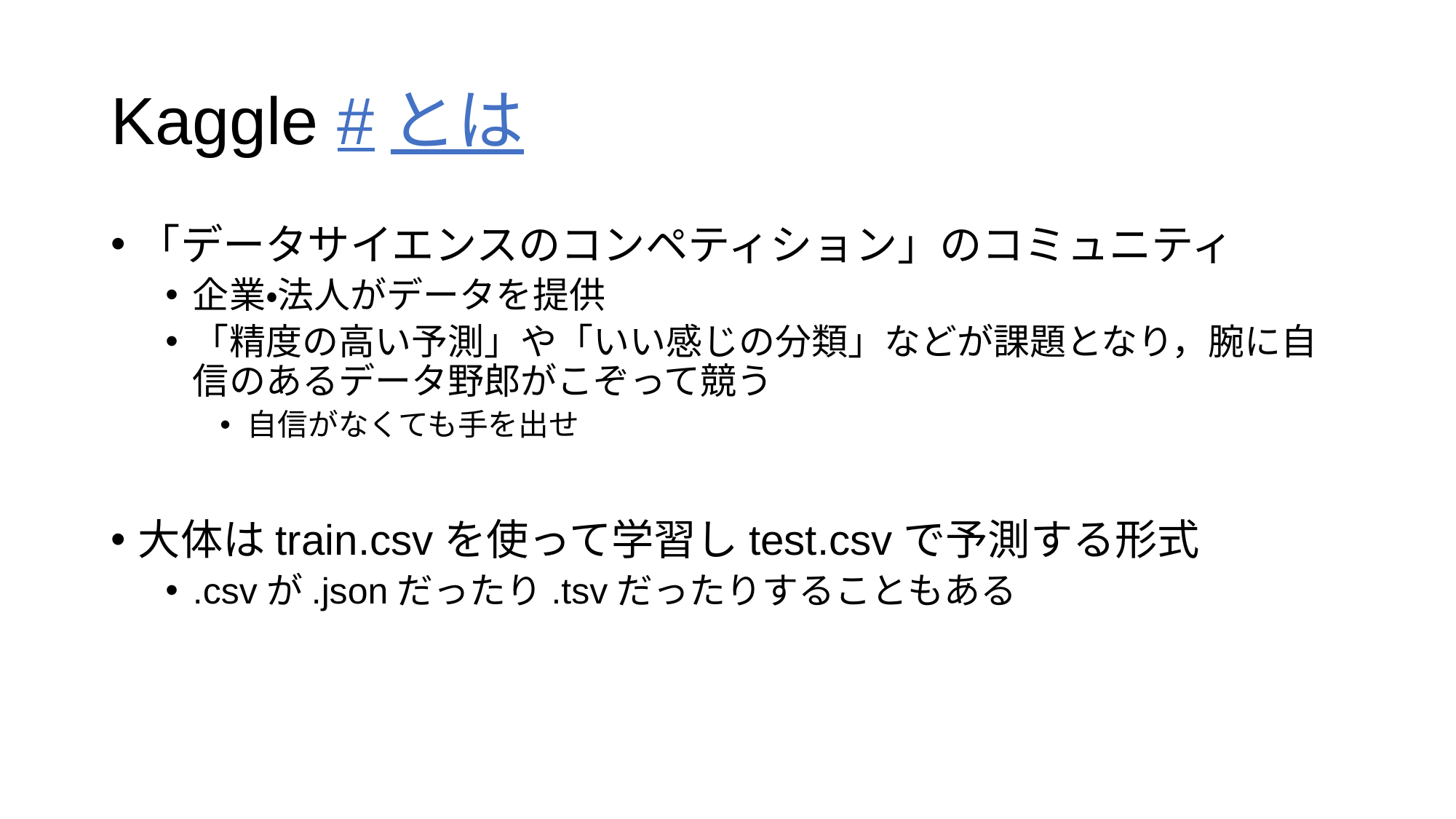

# Kaggle #とは
「データサイエンスのコンペティション」のコミュニティ
企業・法人がデータを提供
「精度の高い予測」や「いい感じの分類」などが課題となり，腕に自信のあるデータ野郎がこぞって競う
自信がなくても手を出せ

大体はtrain.csvを使って学習しtest.csvで予測する形式
.csvが.jsonだったり.tsvだったりすることもある